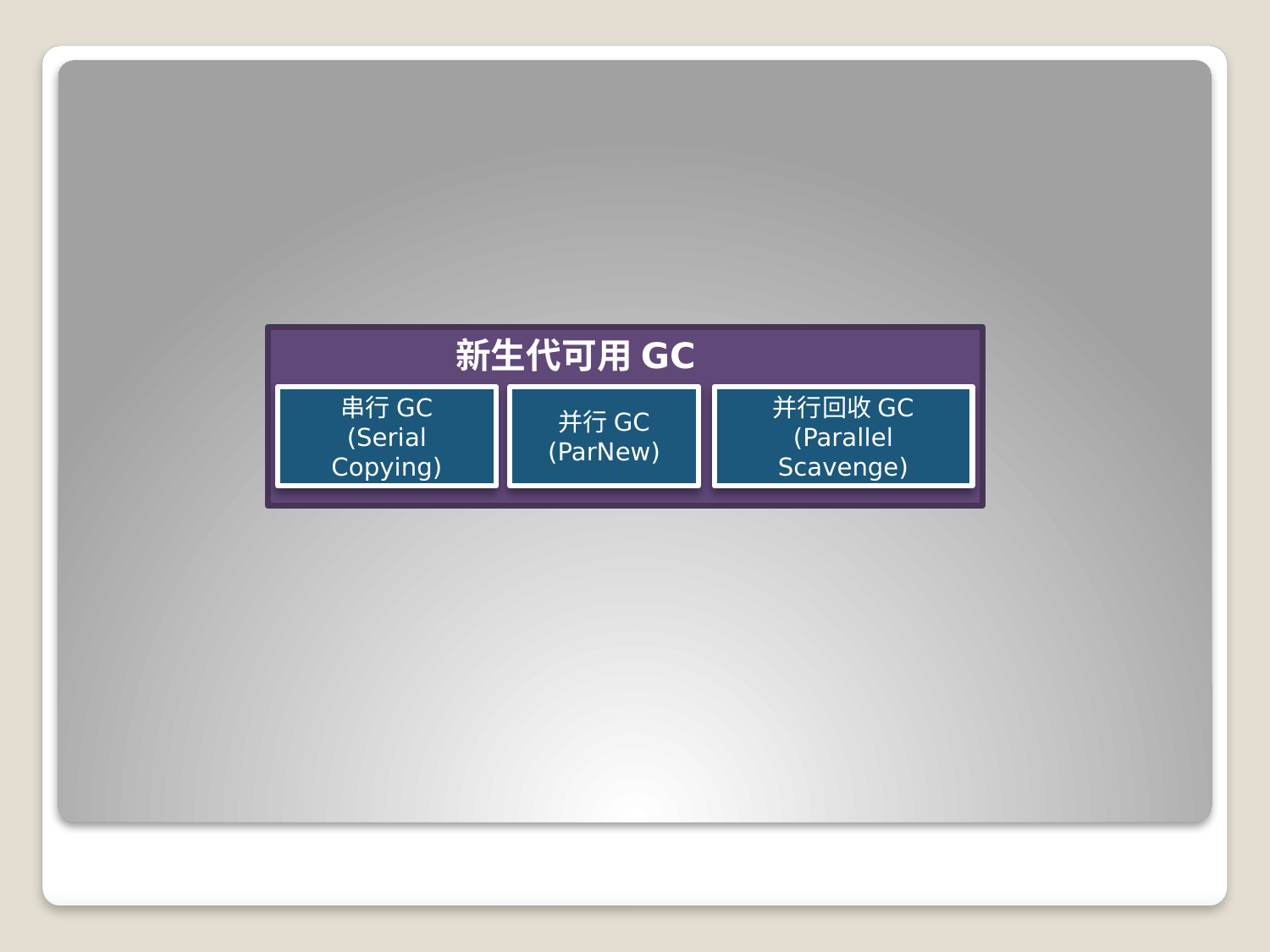

新生代可用GC
串行GC
(Serial Copying)
并行GC
(ParNew)
并行回收GC
(Parallel Scavenge)